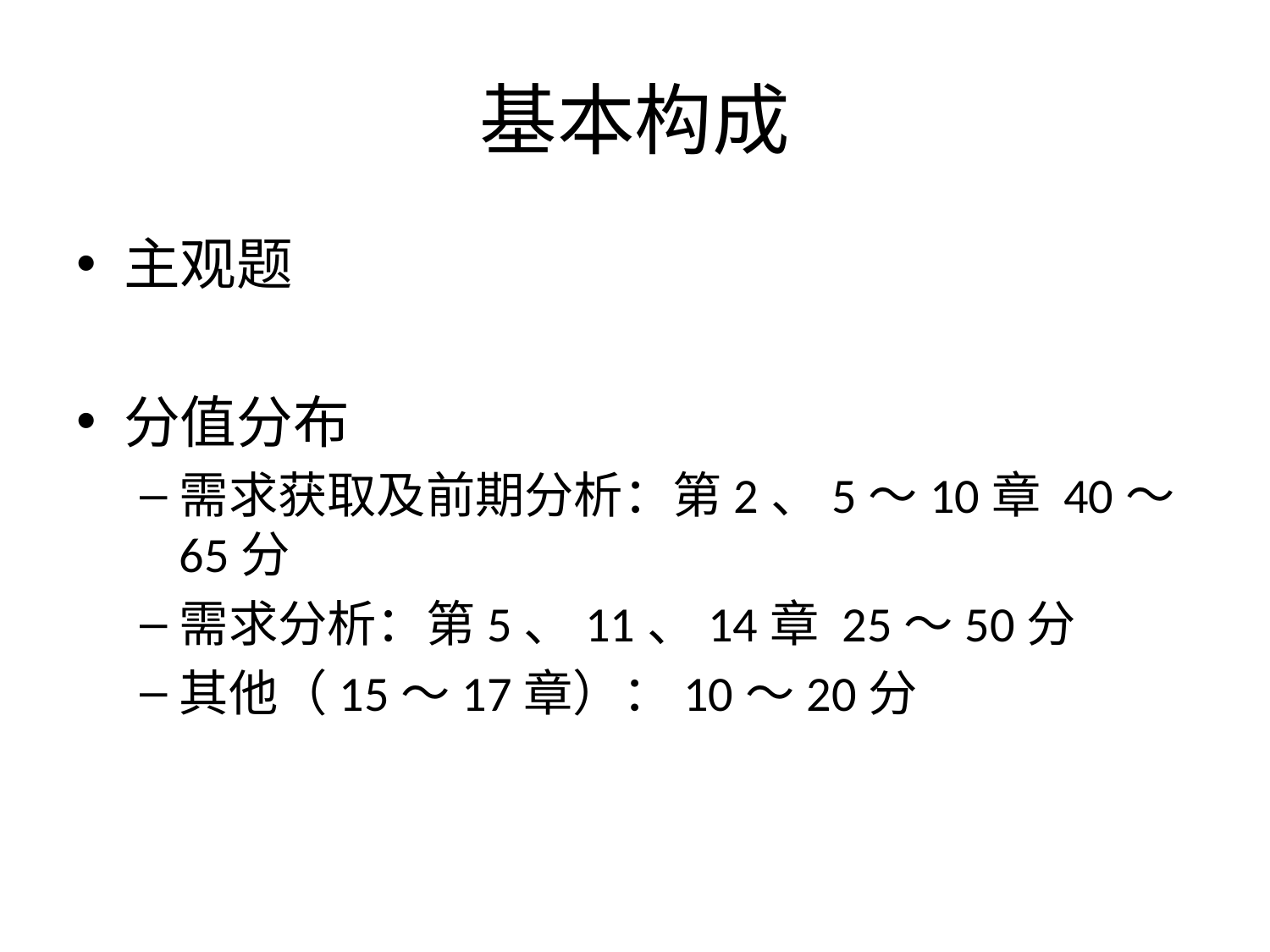

# 基本构成
主观题

分值分布
需求获取及前期分析：第2、5～10章 40～65分
需求分析：第5、11、14章 25～50分
其他（15～17章）：10～20分